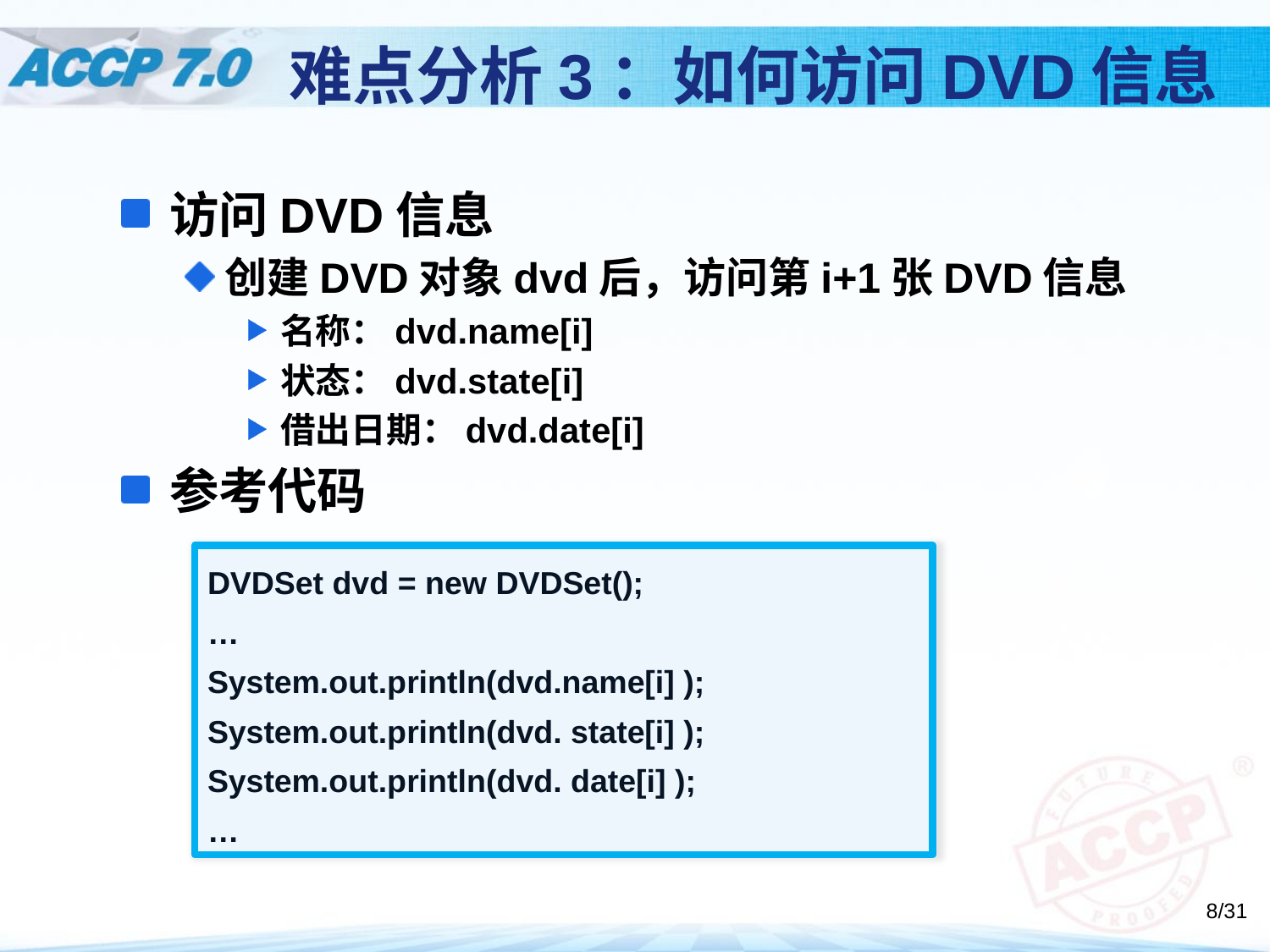

# 难点分析3：如何访问DVD信息
访问DVD信息
创建DVD对象dvd后，访问第i+1张DVD信息
名称：dvd.name[i]
状态：dvd.state[i]
借出日期：dvd.date[i]
参考代码

DVDSet dvd = new DVDSet();
…
System.out.println(dvd.name[i] );
System.out.println(dvd. state[i] );
System.out.println(dvd. date[i] );
…
8/31